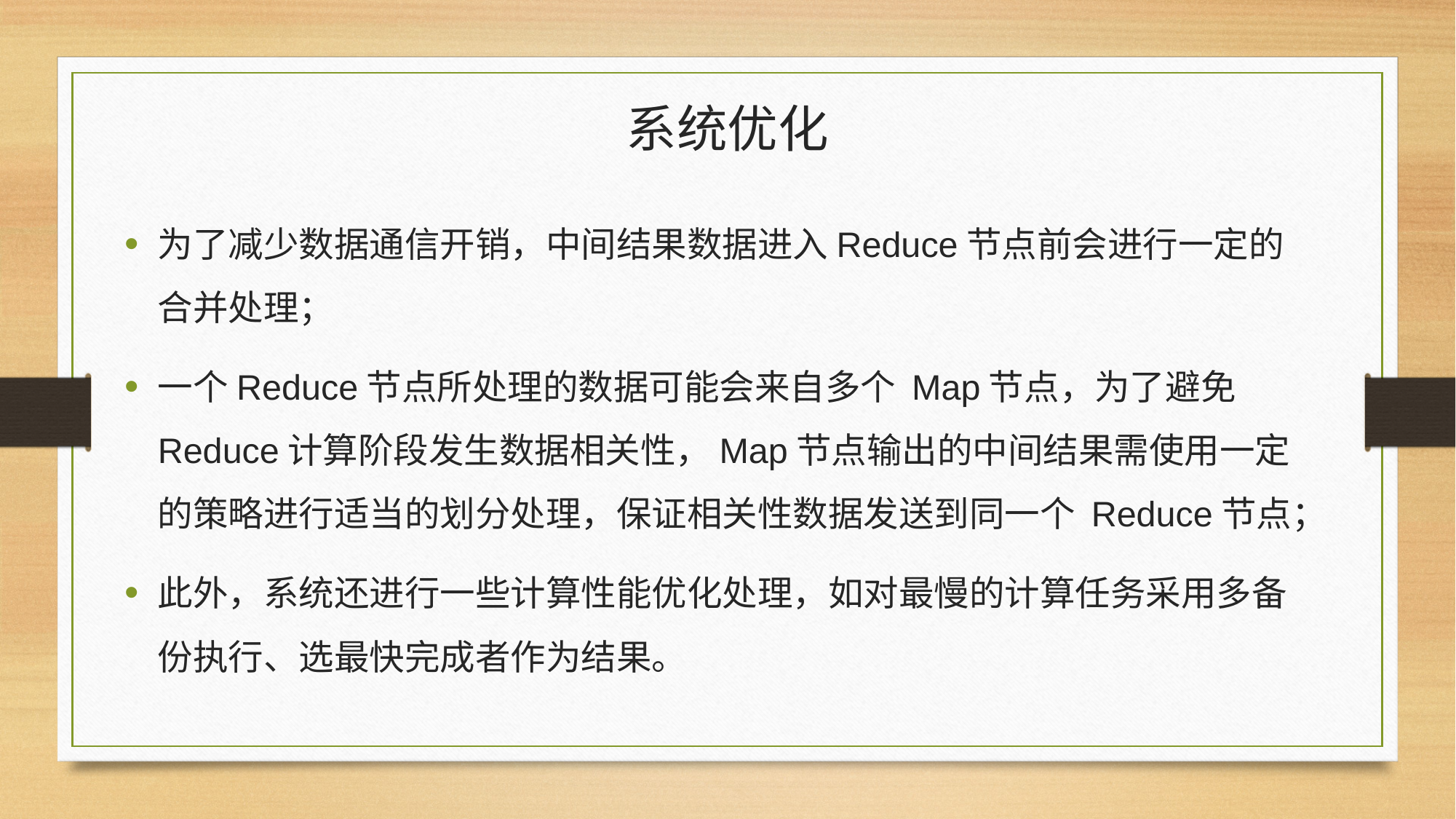

系统优化
为了减少数据通信开销，中间结果数据进入Reduce节点前会进行一定的合并处理；
一个Reduce节点所处理的数据可能会来自多个 Map节点，为了避免Reduce计算阶段发生数据相关性，Map节点输出的中间结果需使用一定的策略进行适当的划分处理，保证相关性数据发送到同一个 Reduce节点；
此外，系统还进行一些计算性能优化处理，如对最慢的计算任务采用多备份执行、选最快完成者作为结果。